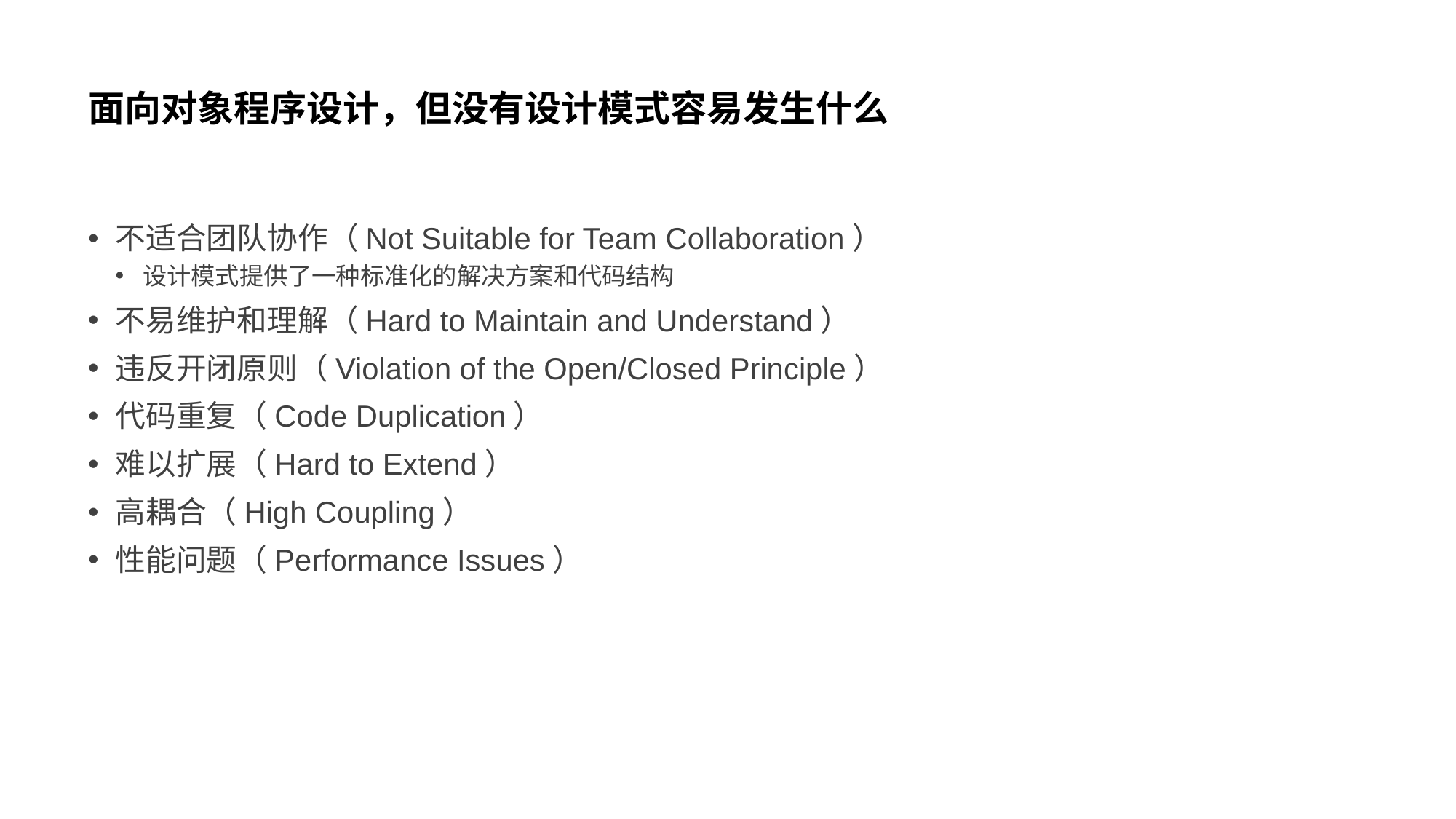

# 面向对象程序设计，但没有设计模式容易发生什么
不适合团队协作（Not Suitable for Team Collaboration）
设计模式提供了一种标准化的解决方案和代码结构
不易维护和理解（Hard to Maintain and Understand）
违反开闭原则（Violation of the Open/Closed Principle）
代码重复（Code Duplication）
难以扩展（Hard to Extend）
高耦合（High Coupling）
性能问题（Performance Issues）